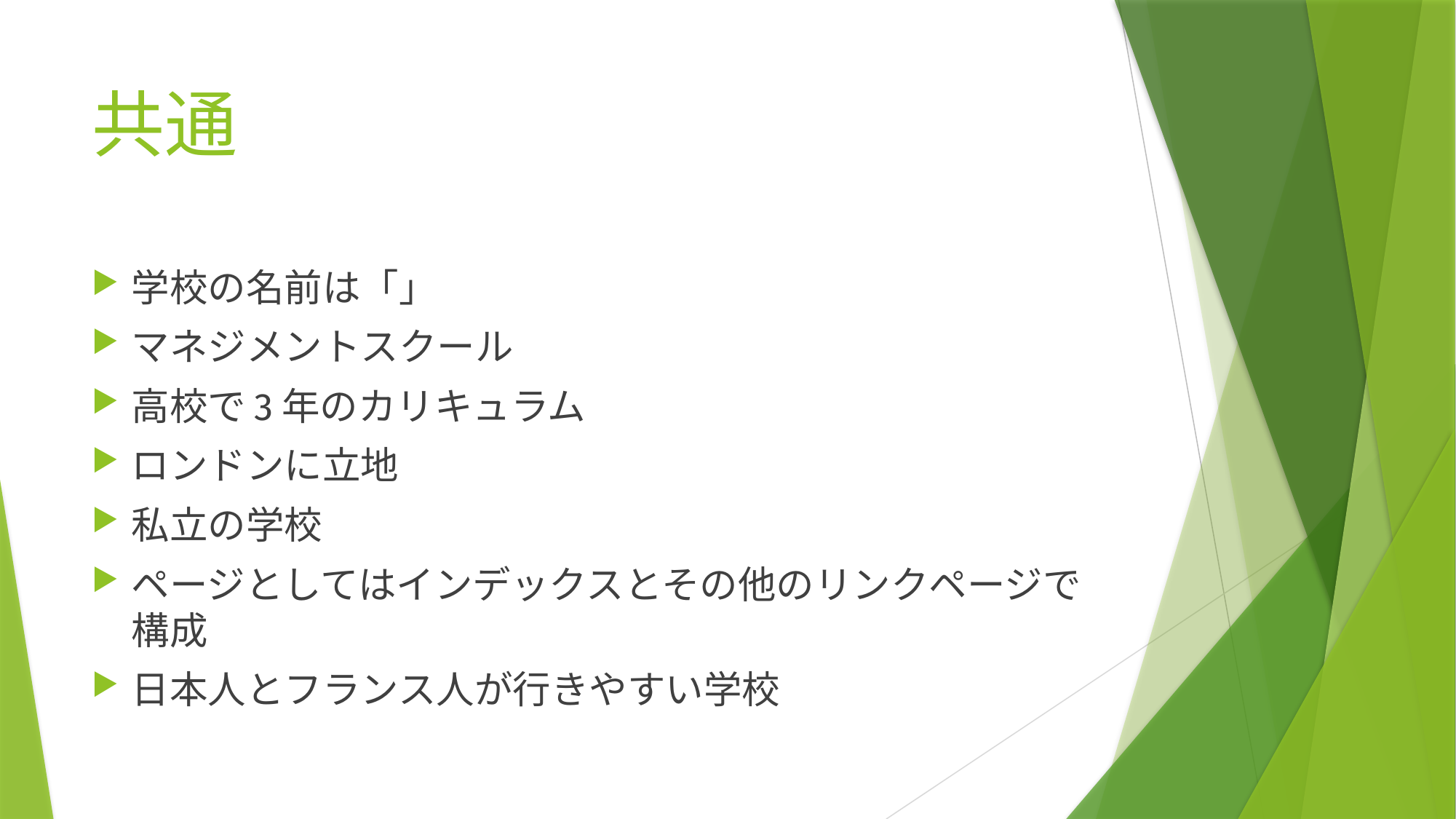

# 共通
学校の名前は「」
マネジメントスクール
高校で3年のカリキュラム
ロンドンに立地
私立の学校
ページとしてはインデックスとその他のリンクページで構成
日本人とフランス人が行きやすい学校